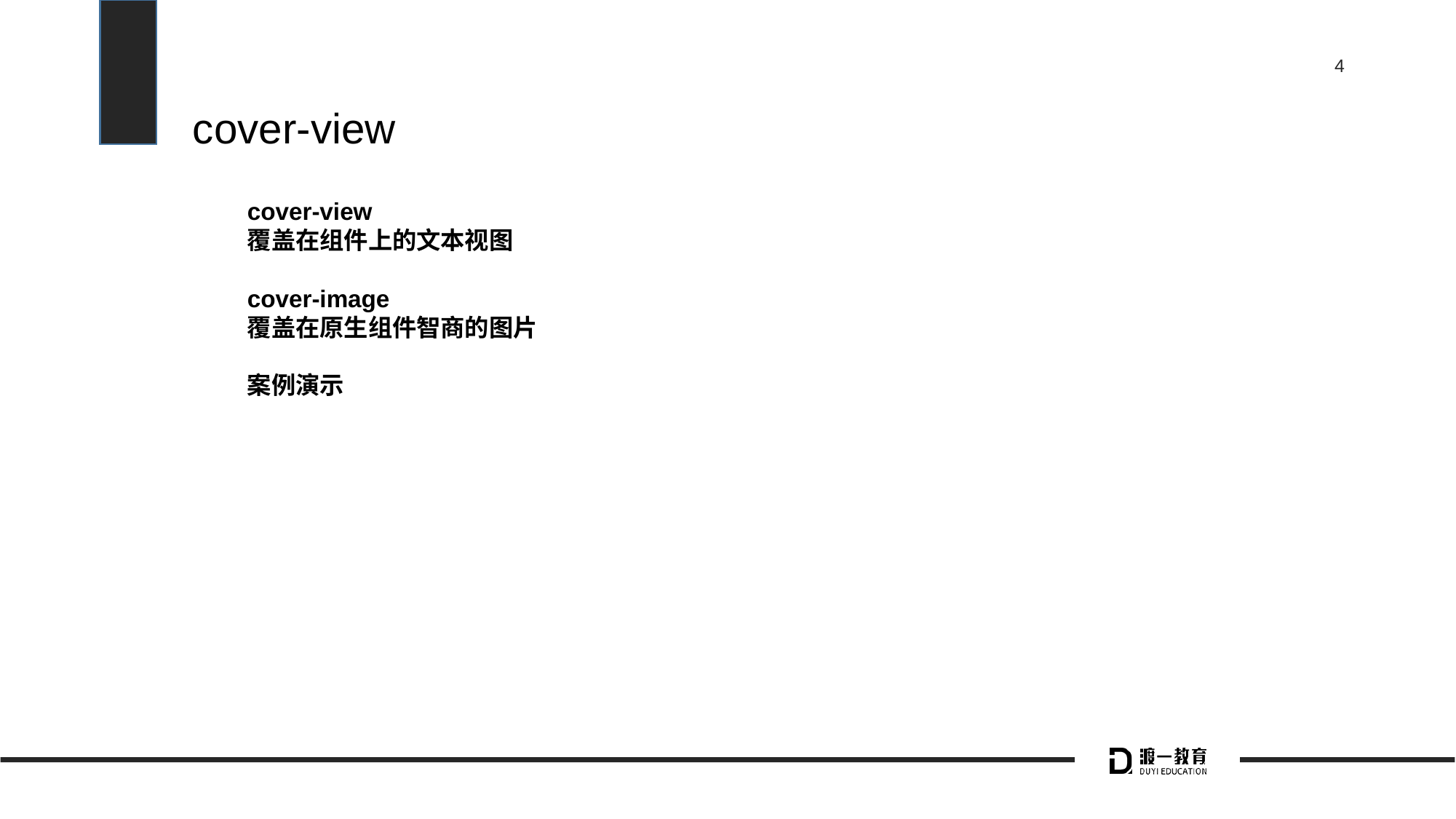

# cover-view
cover-view
覆盖在组件上的文本视图

cover-image
覆盖在原生组件智商的图片

案例演示